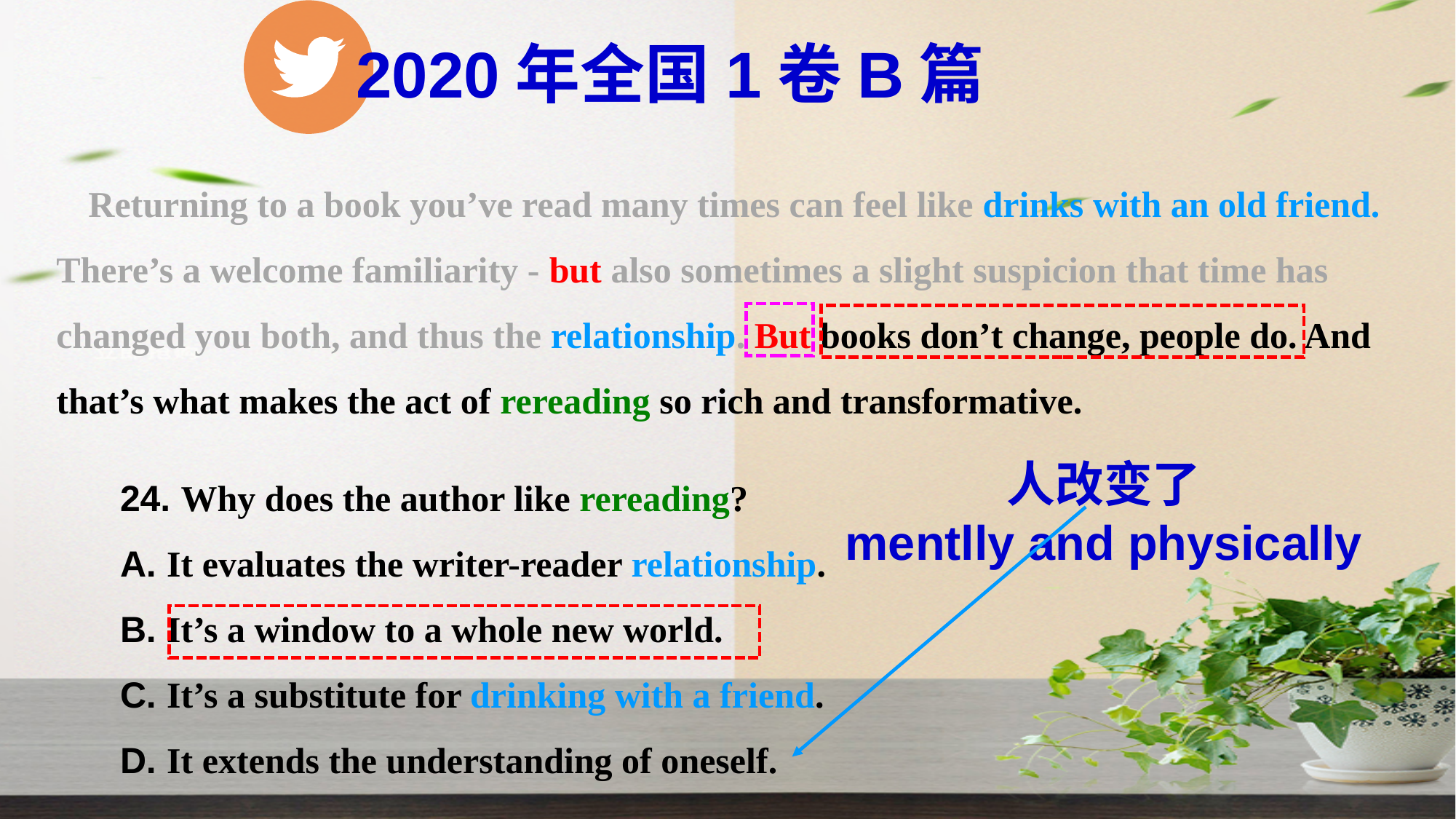

2020年全国1卷B篇

Returning to a book you’ve read many times can feel like drinks with an old friend. There’s a welcome familiarity - but also sometimes a slight suspicion that time has changed you both, and thus the relationship. But books don’t change, people do. And that’s what makes the act of rereading so rich and transformative.

24. Why does the author like rereading?
A. It evaluates the writer-reader relationship.
B. It’s a window to a whole new world.
C. It’s a substitute for drinking with a friend.
D. It extends the understanding of oneself.
人改变了
mentlly and physically